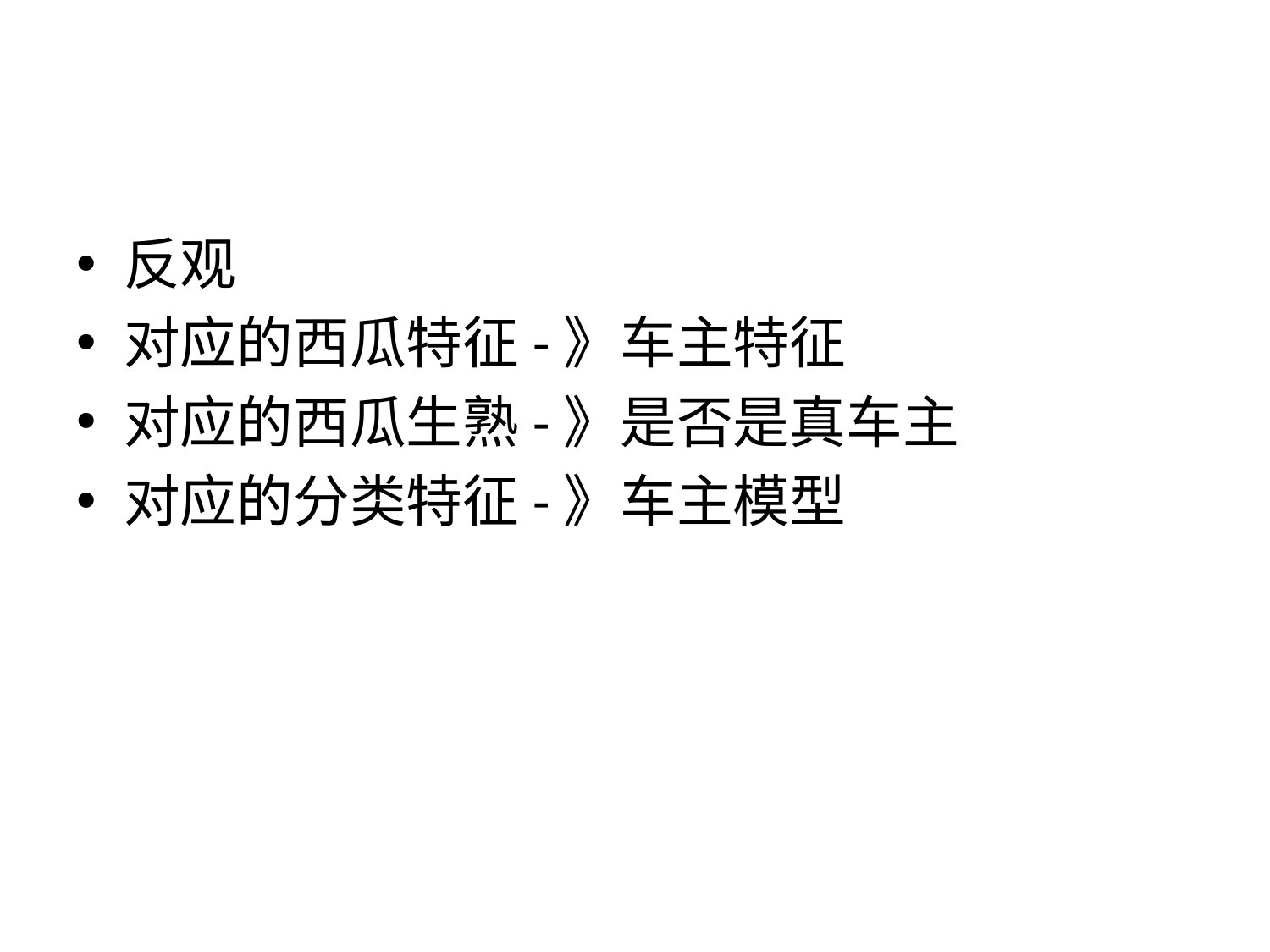

#
反观
对应的西瓜特征-》车主特征
对应的西瓜生熟-》是否是真车主
对应的分类特征-》车主模型